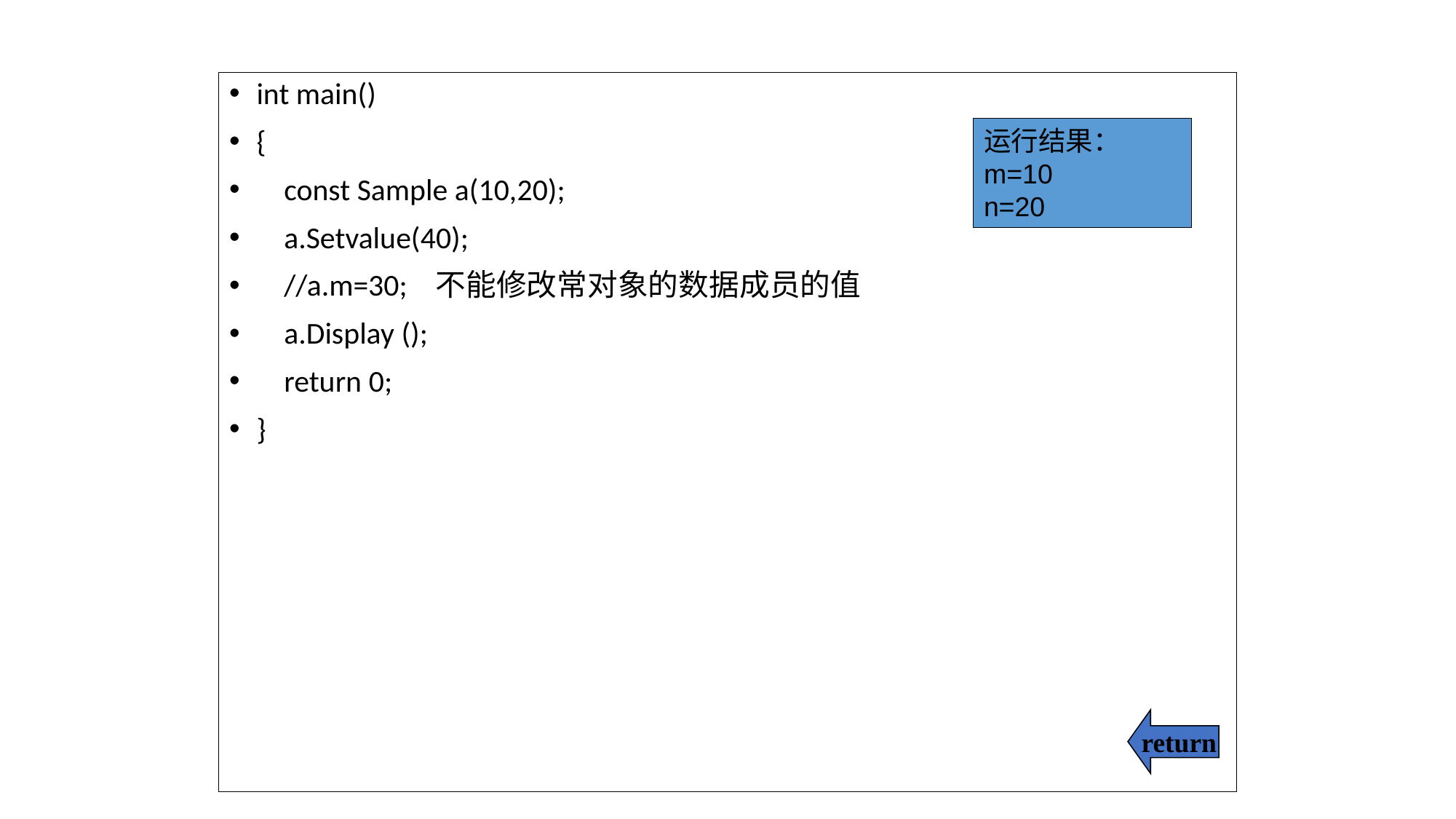

int main()
{
    const Sample a(10,20);
    a.Setvalue(40);
    //a.m=30;   不能修改常对象的数据成员的值
    a.Display ();
    return 0;
}
运行结果：
m=10
n=20
return